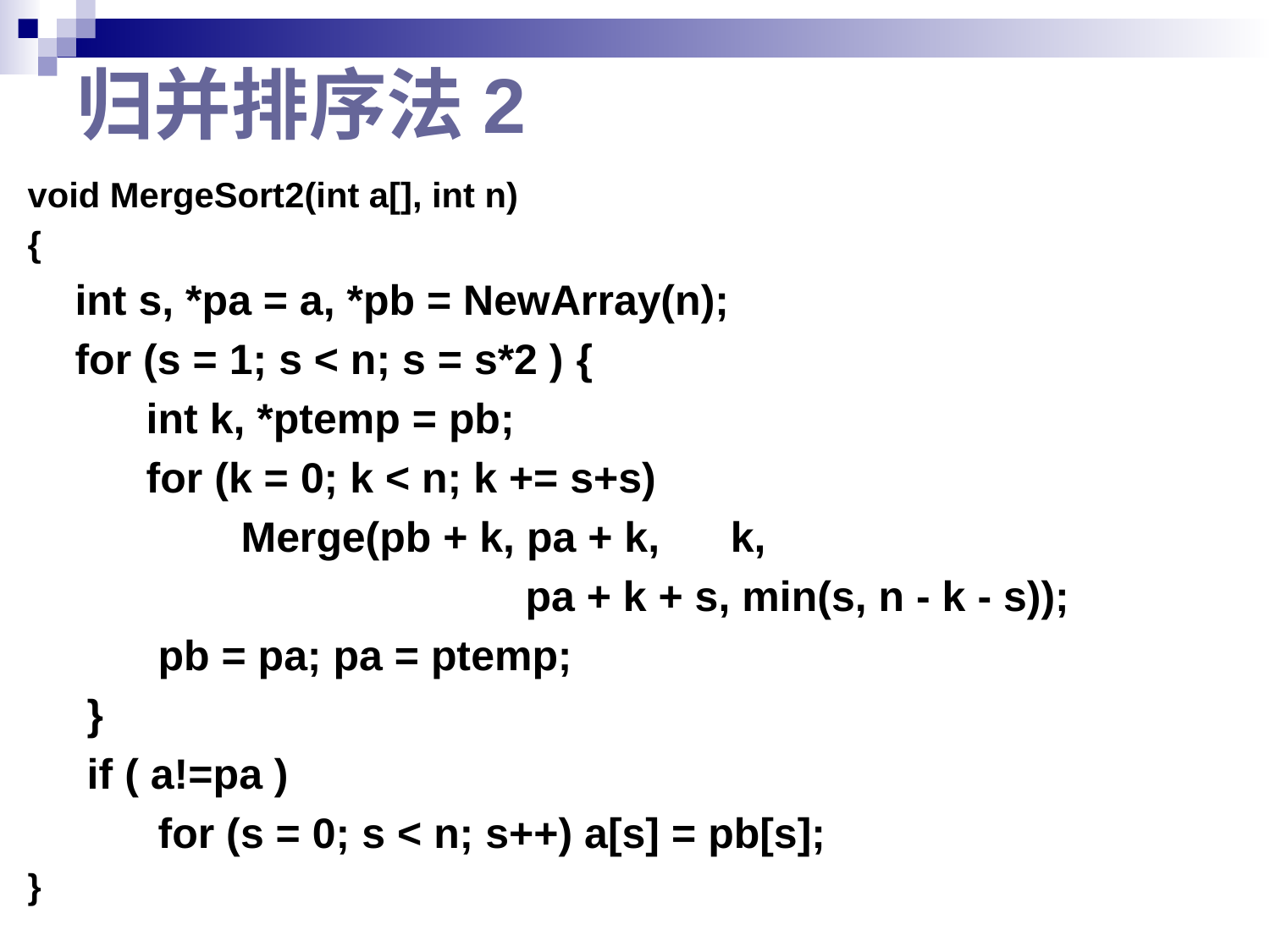

# 归并排序法2
void MergeSort2(int a[], int n)
{
    int s, *pa = a, *pb = NewArray(n);
    for (s = 1; s < n; s = s*2 ) {
          int k, *ptemp = pb;
          for (k = 0; k < n; k += s+s)
                  Merge(pb + k, pa + k,      k,
                                          pa + k + s, min(s, n - k - s));
           pb = pa; pa = ptemp;
     }
     if ( a!=pa )
           for (s = 0; s < n; s++) a[s] = pb[s];
}